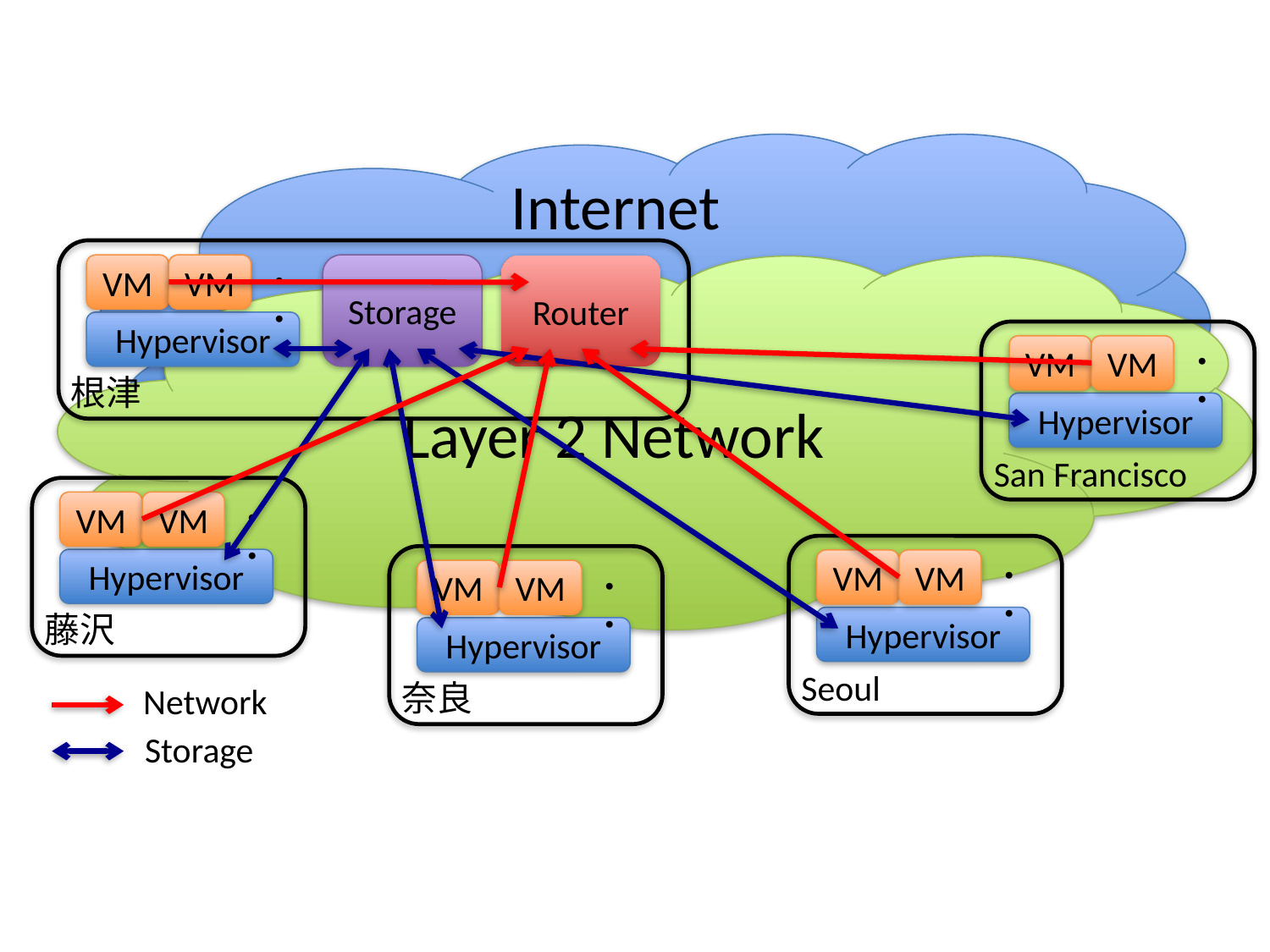

Internet

Layer 2 Network
VM
VM
・・
Storage
Router
Hypervisor

VM
VM
・・
根津
Hypervisor
San Francisco

VM
VM
・・

Hypervisor
VM
VM
・・
VM
VM
・・
藤沢
Hypervisor
Hypervisor
Seoul
奈良
Network
Storage